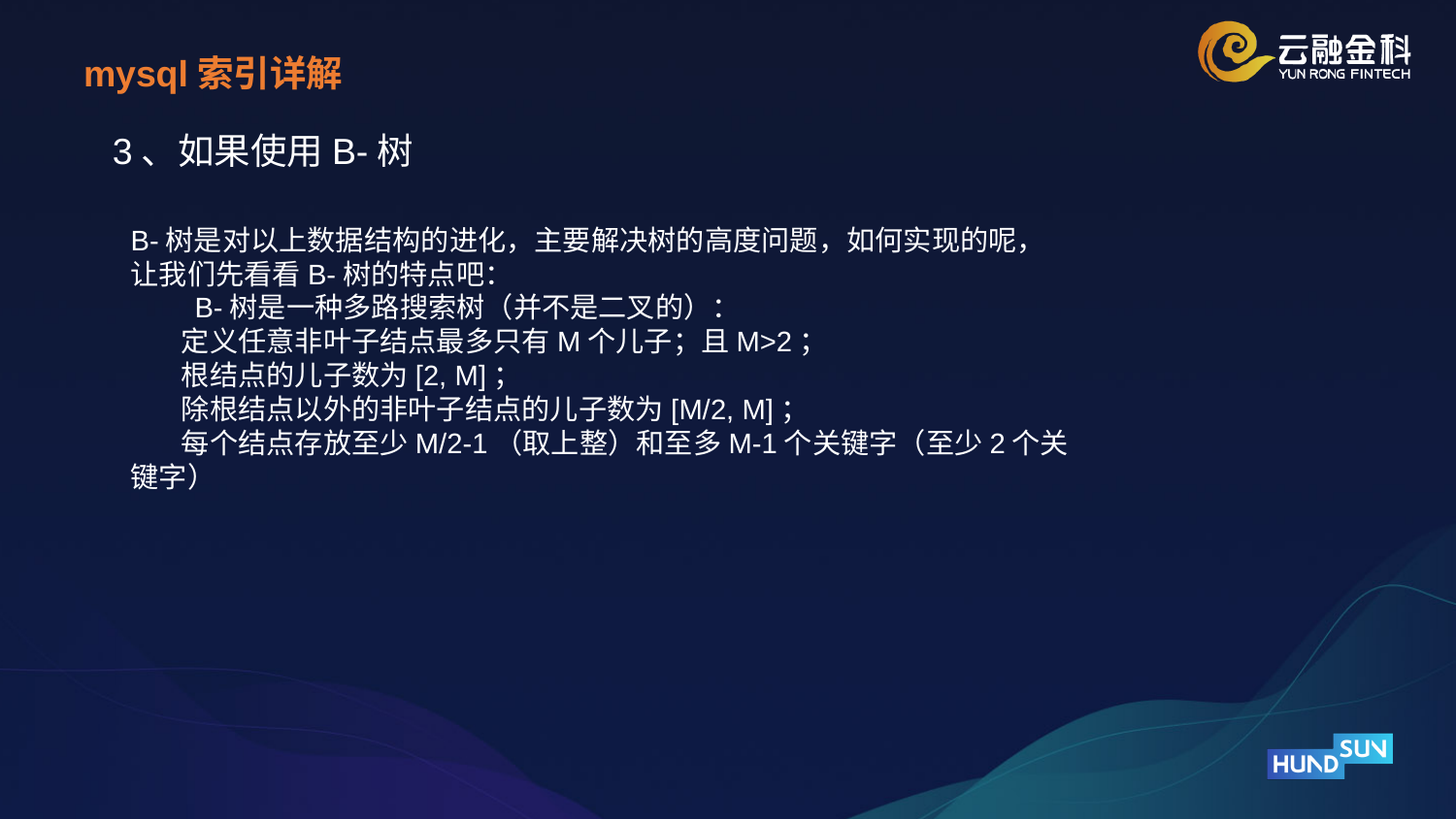

mysql索引详解
3、如果使用B-树
B-树是对以上数据结构的进化，主要解决树的高度问题，如何实现的呢，让我们先看看B-树的特点吧：
        B-树是一种多路搜索树（并不是二叉的）：
       定义任意非叶子结点最多只有M个儿子；且M>2；
       根结点的儿子数为[2, M]；
       除根结点以外的非叶子结点的儿子数为[M/2, M]；
       每个结点存放至少M/2-1（取上整）和至多M-1个关键字（至少2个关键字）